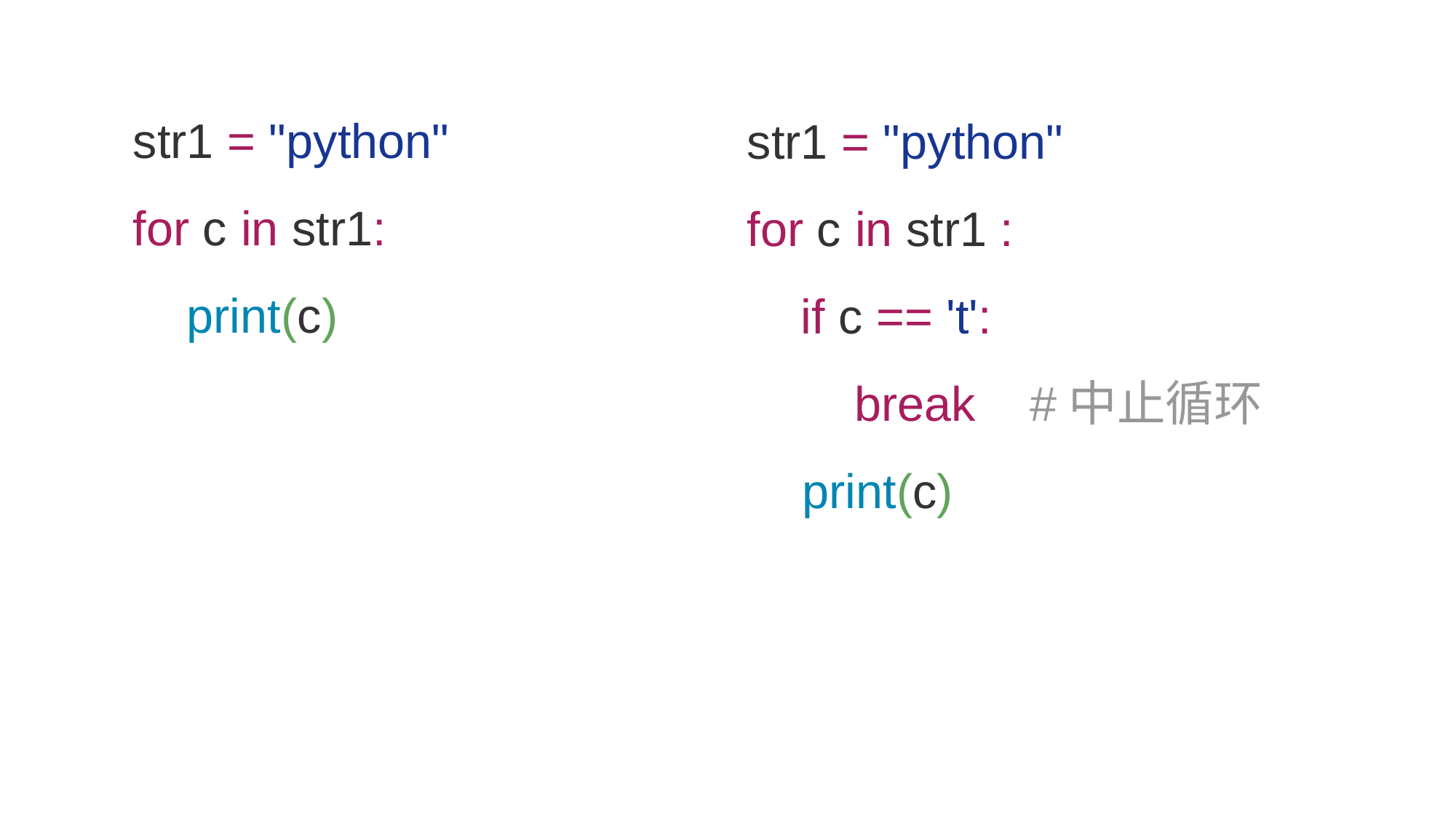

str1 = "python"
for c in str1:
    print(c)
str1 = "python"
for c in str1 :
    if c == 't':
        break    #中止循环
    print(c)